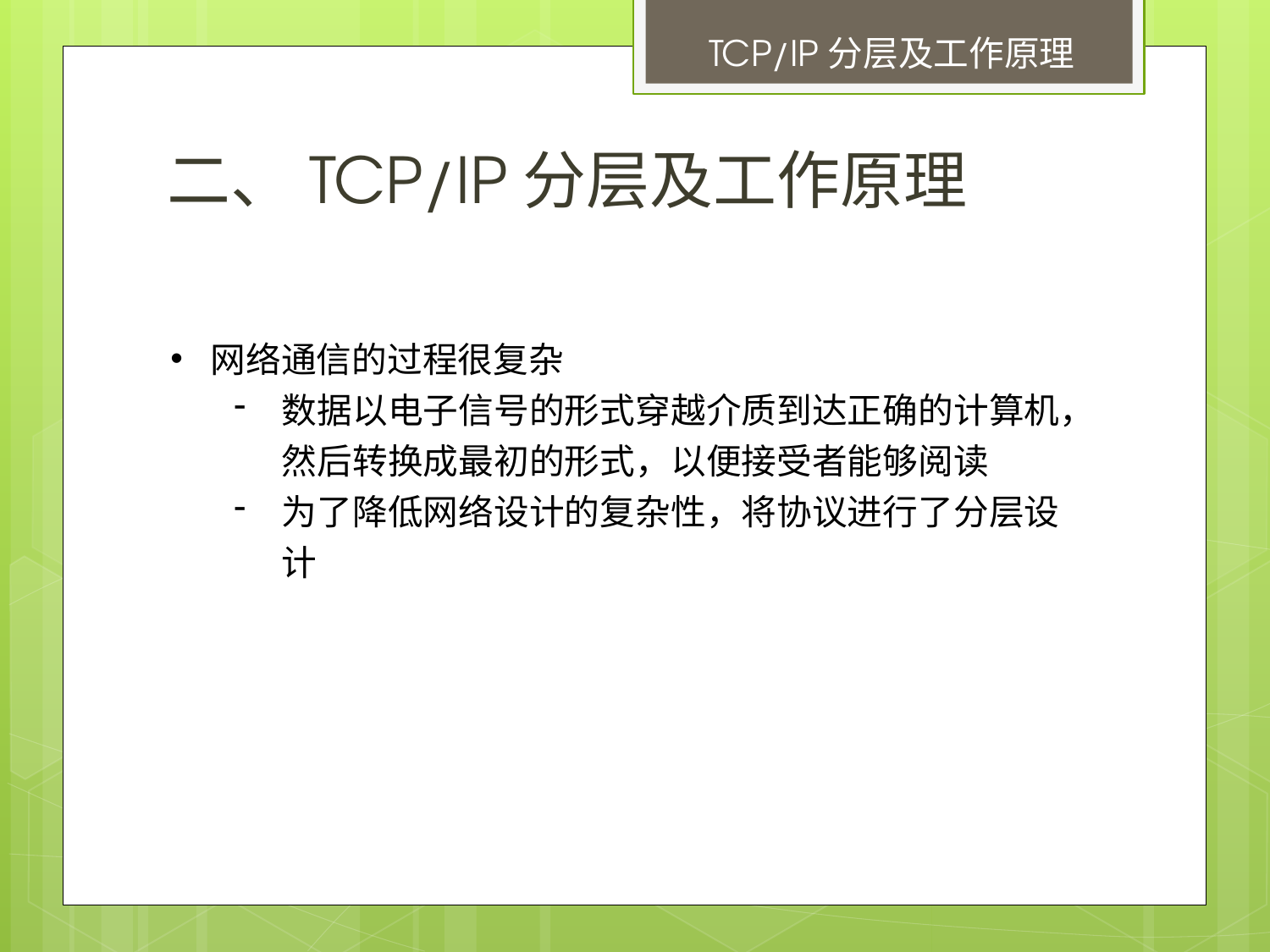

TCP/IP分层及工作原理
二、TCP/IP分层及工作原理
网络通信的过程很复杂
数据以电子信号的形式穿越介质到达正确的计算机，然后转换成最初的形式，以便接受者能够阅读
为了降低网络设计的复杂性，将协议进行了分层设计